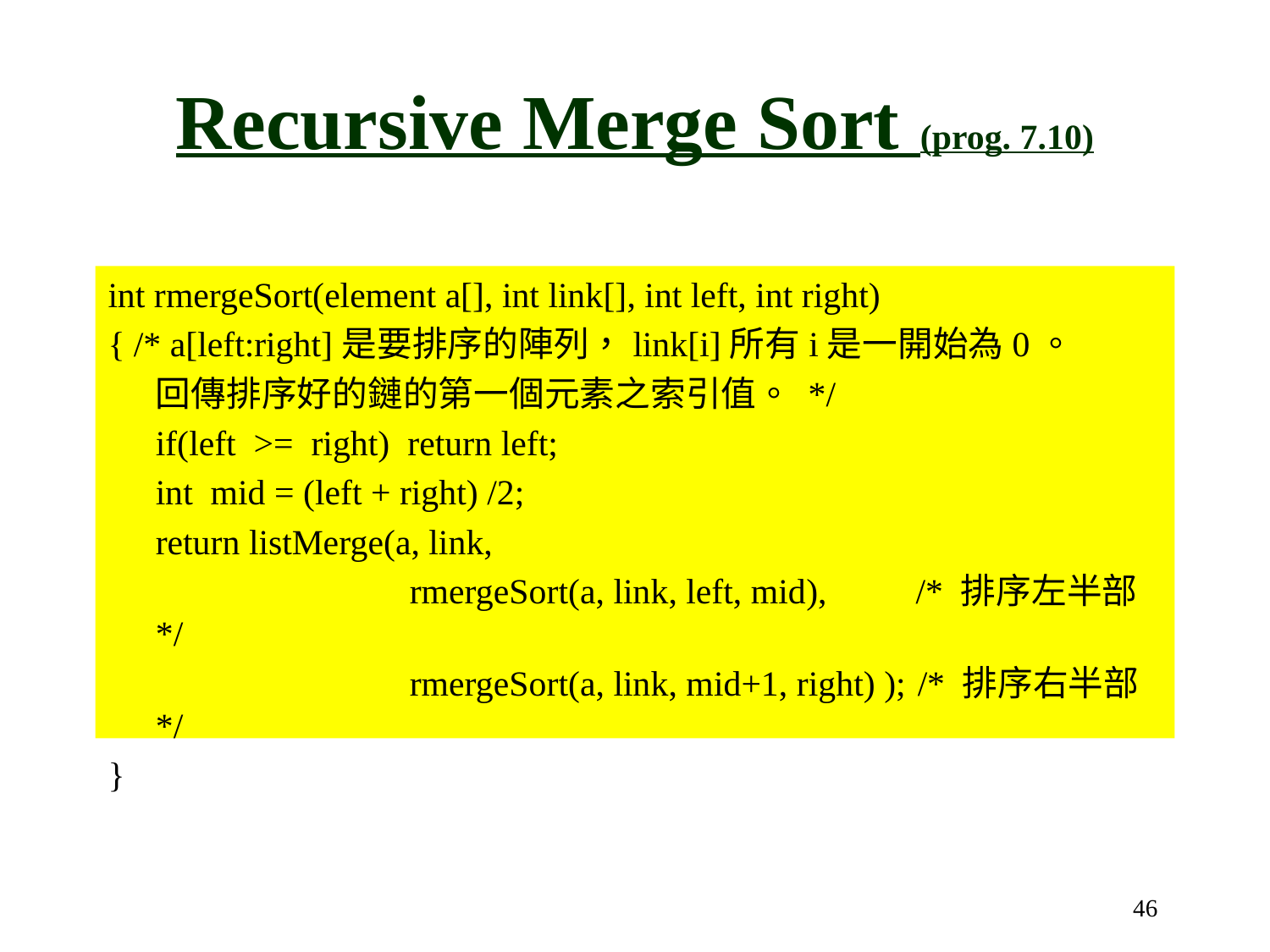

# Recursive Merge Sort (prog. 7.10)
int rmergeSort(element a[], int link[], int left, int right)
{ /* a[left:right]是要排序的陣列，link[i]所有i是一開始為0。
	回傳排序好的鏈的第一個元素之索引值。 */
	if(left  >=  right)  return left;
	int  mid = (left + right) /2;
	return listMerge(a, link,
			rmergeSort(a, link, left, mid),          /* 排序左半部 */
			rmergeSort(a, link, mid+1, right) );	/* 排序右半部 */
}

46